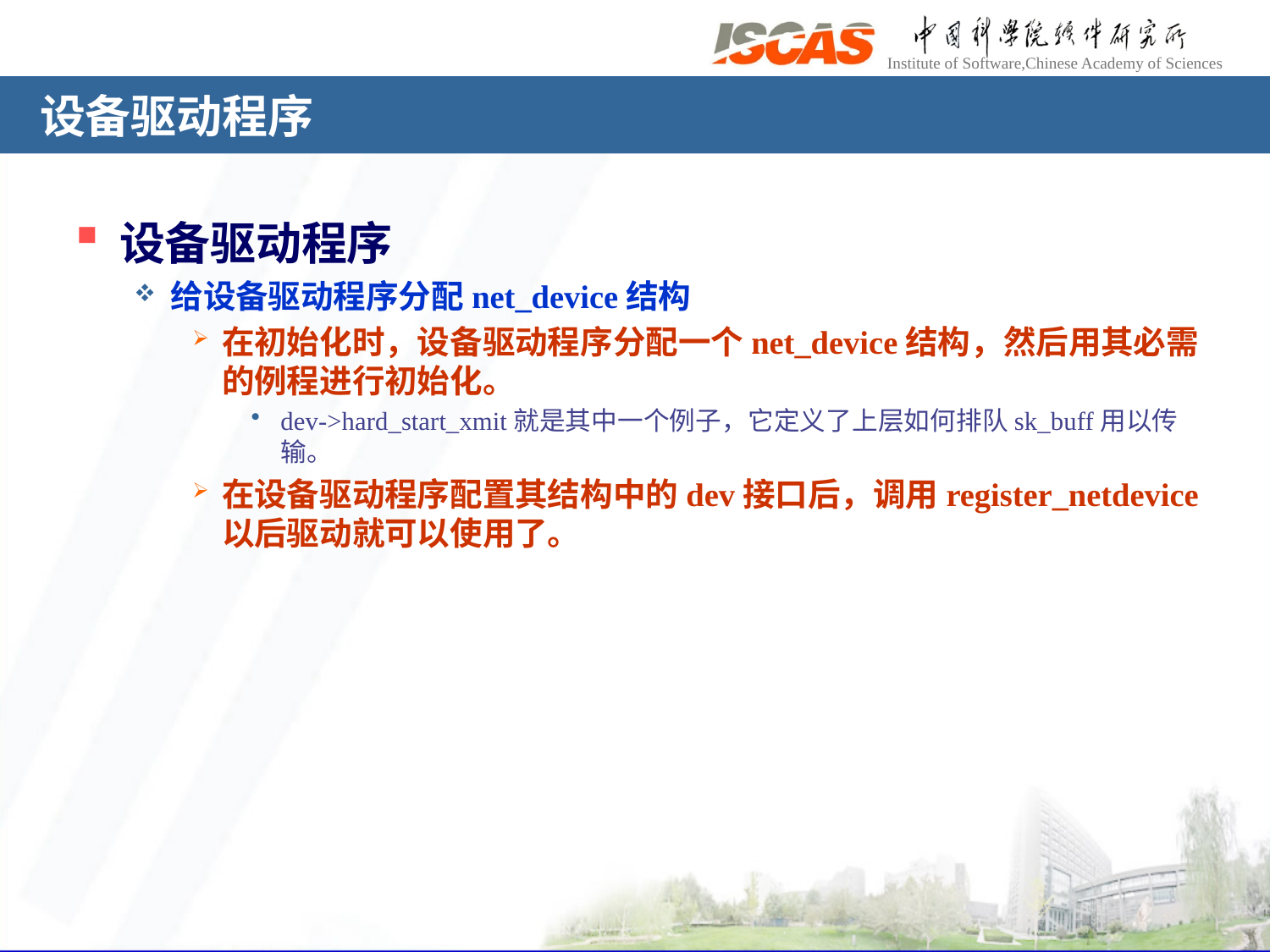

# 设备驱动程序
设备驱动程序
给设备驱动程序分配net_device结构
在初始化时，设备驱动程序分配一个net_device结构，然后用其必需的例程进行初始化。
dev->hard_start_xmit就是其中一个例子，它定义了上层如何排队sk_buff用以传输。
在设备驱动程序配置其结构中的dev接口后，调用register_netdevice以后驱动就可以使用了。